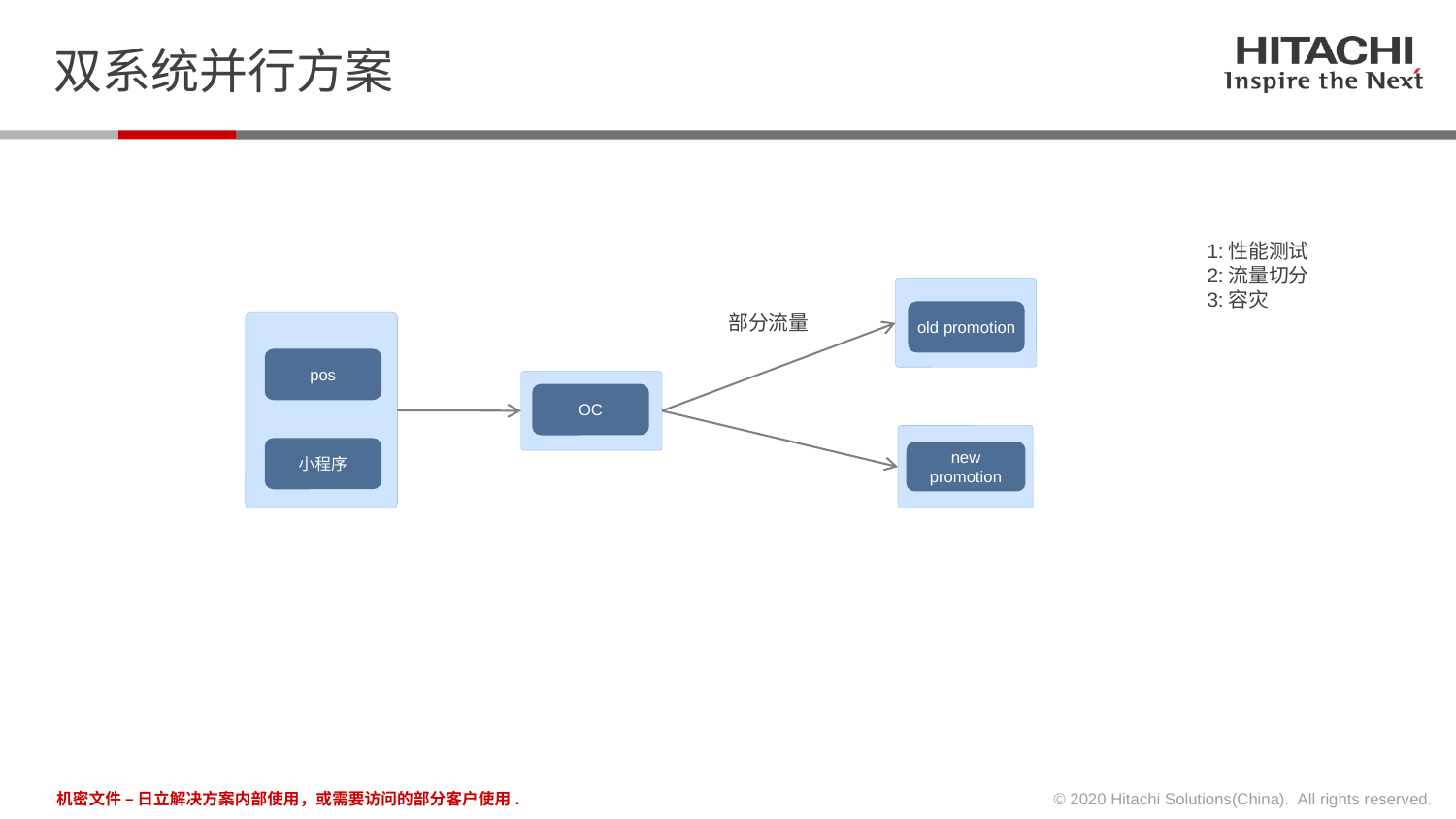

双系统并行方案
1:性能测试
2:流量切分
3:容灾

old promotion
部分流量

pos

OC

小程序
new
promotion